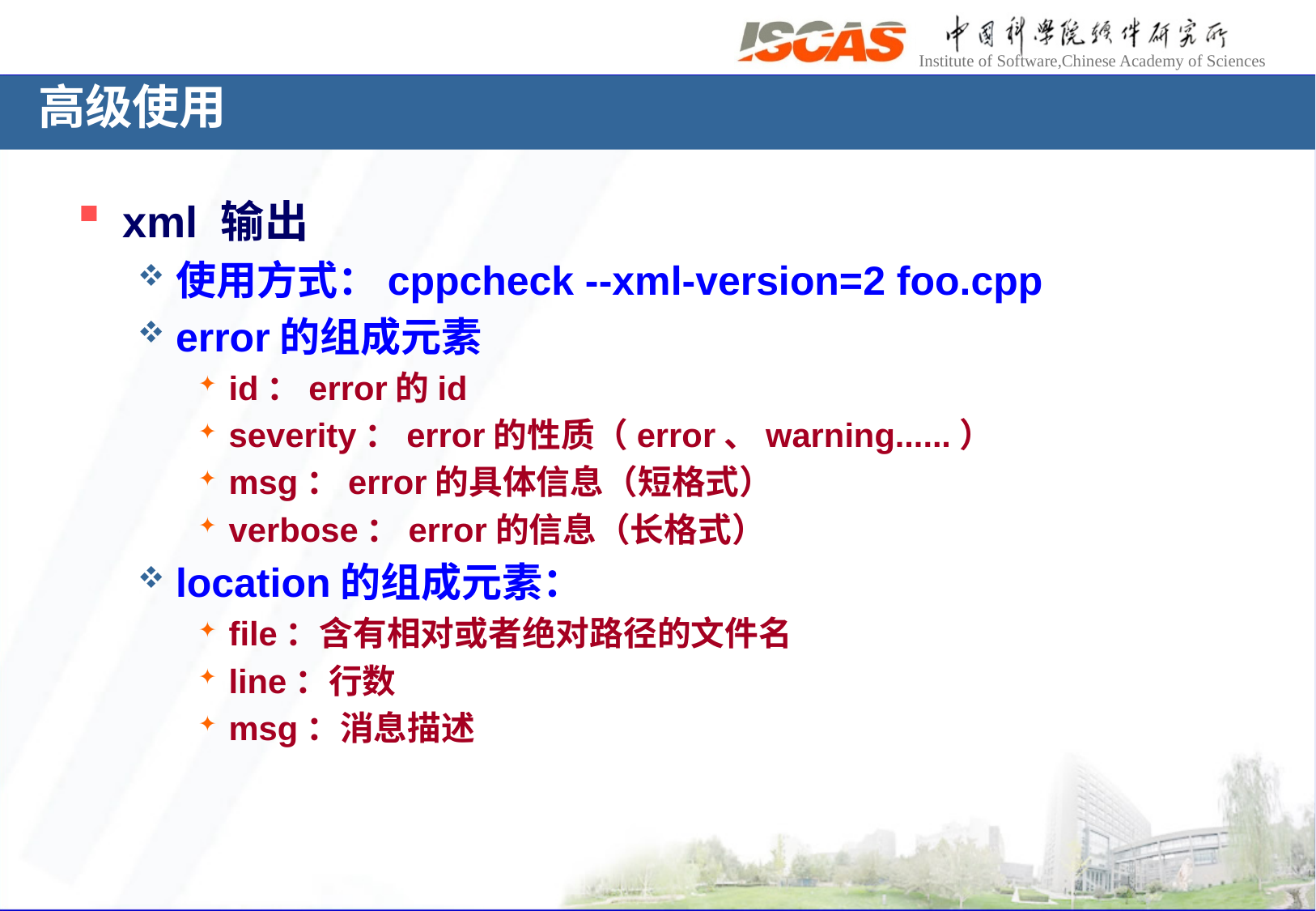

# 高级使用
xml 输出
使用方式：cppcheck --xml-version=2 foo.cpp
error的组成元素
id：error的id
severity：error的性质（error、warning......）
msg：error的具体信息（短格式）
verbose：error的信息（长格式）
location的组成元素：
file：含有相对或者绝对路径的文件名
line：行数
msg：消息描述